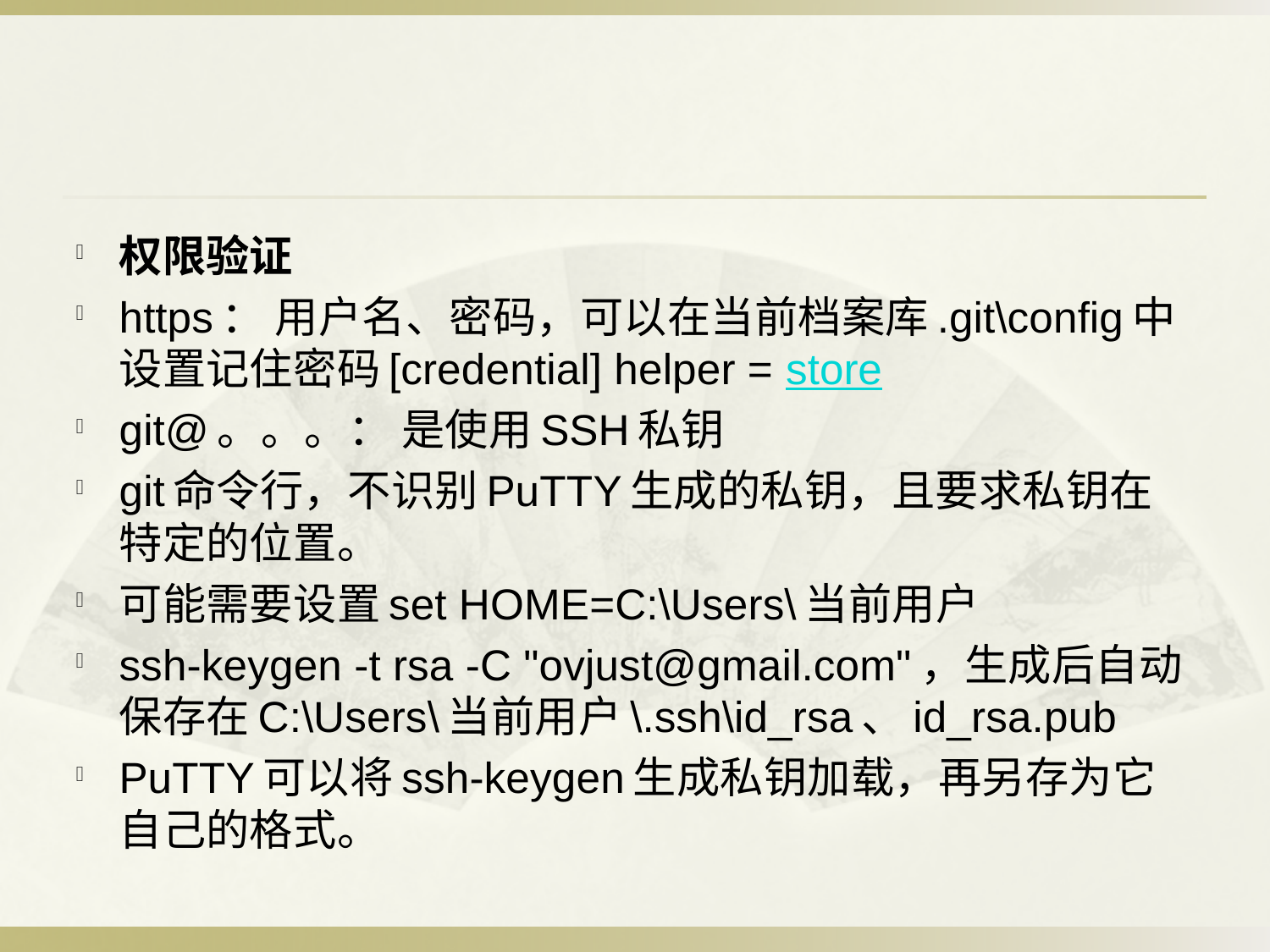

#
权限验证
https： 用户名、密码，可以在当前档案库.git\config中设置记住密码[credential] helper = store
git@。。。： 是使用SSH私钥
git命令行，不识别PuTTY生成的私钥，且要求私钥在特定的位置。
可能需要设置set HOME=C:\Users\当前用户
ssh-keygen -t rsa -C "ovjust@gmail.com"，生成后自动保存在C:\Users\当前用户\.ssh\id_rsa、id_rsa.pub
PuTTY可以将ssh-keygen生成私钥加载，再另存为它自己的格式。